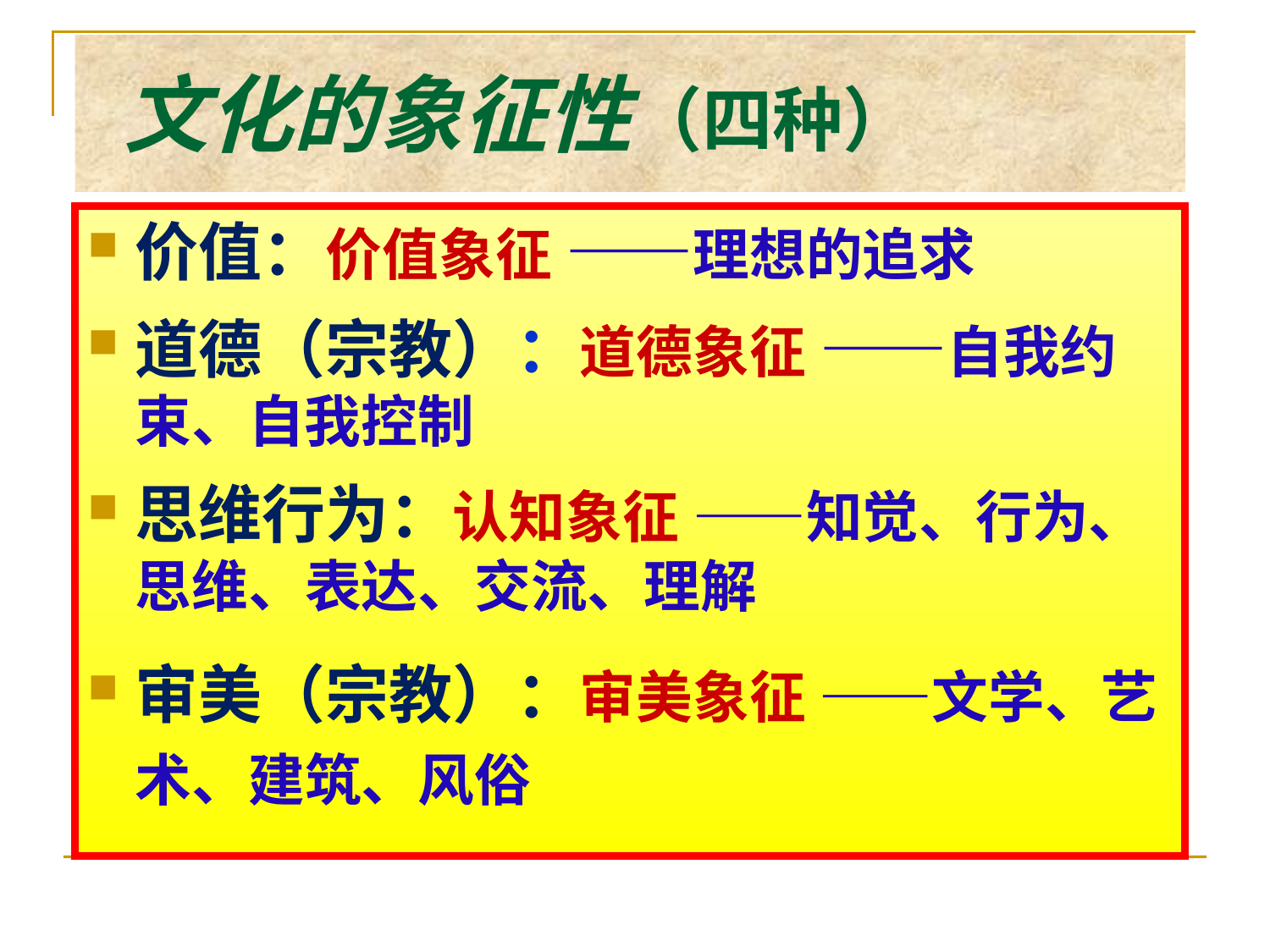

# 文化的象征性（四种）
价值：价值象征 ——理想的追求
道德（宗教）：道德象征 ——自我约束、自我控制
思维行为：认知象征 ——知觉、行为、思维、表达、交流、理解
审美（宗教）：审美象征 ——文学、艺术、建筑、风俗

41